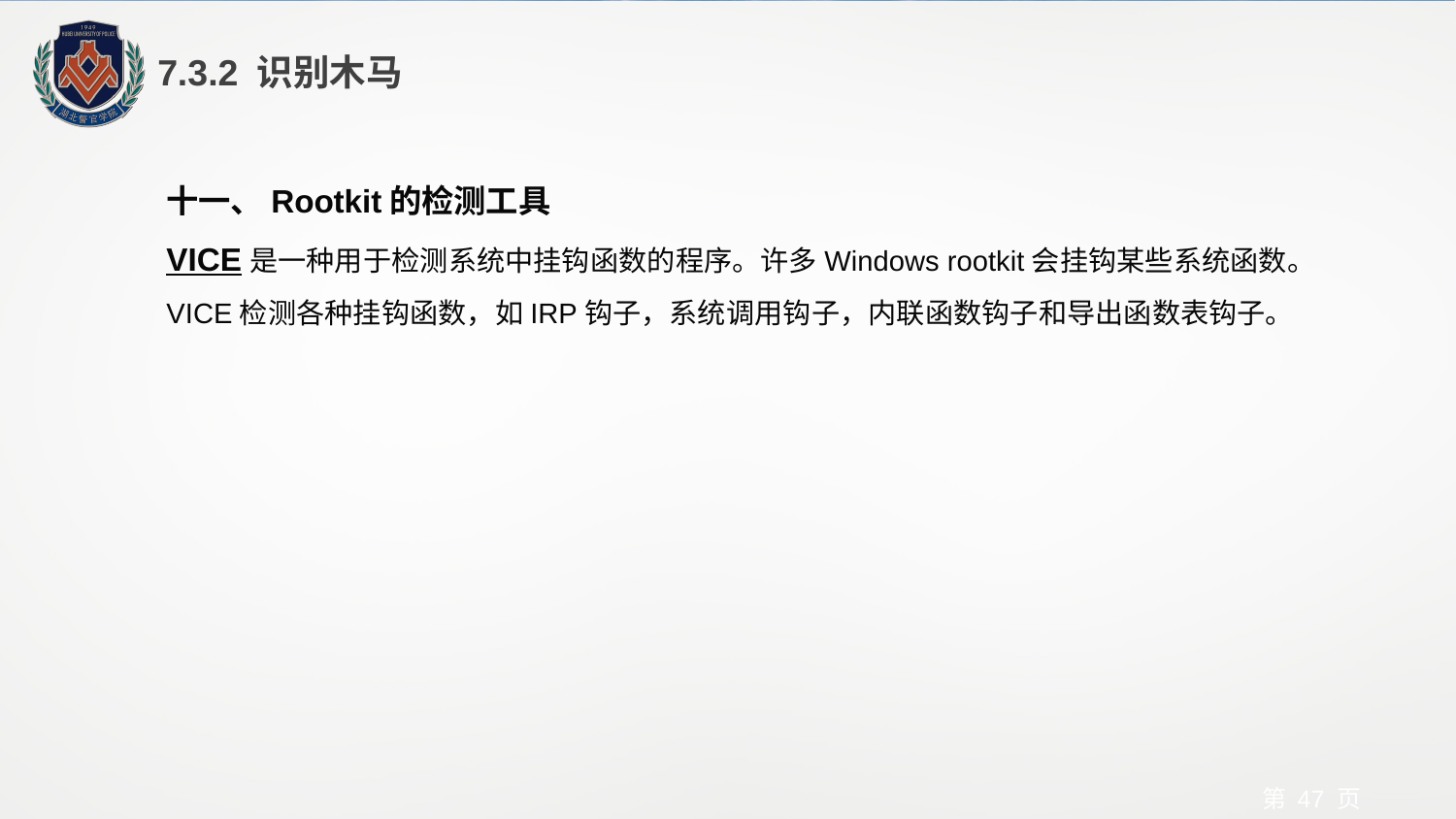

7.3.2 识别木马
十一、Rootkit的检测工具
VICE是一种用于检测系统中挂钩函数的程序。许多Windows rootkit会挂钩某些系统函数。VICE检测各种挂钩函数，如IRP钩子，系统调用钩子，内联函数钩子和导出函数表钩子。